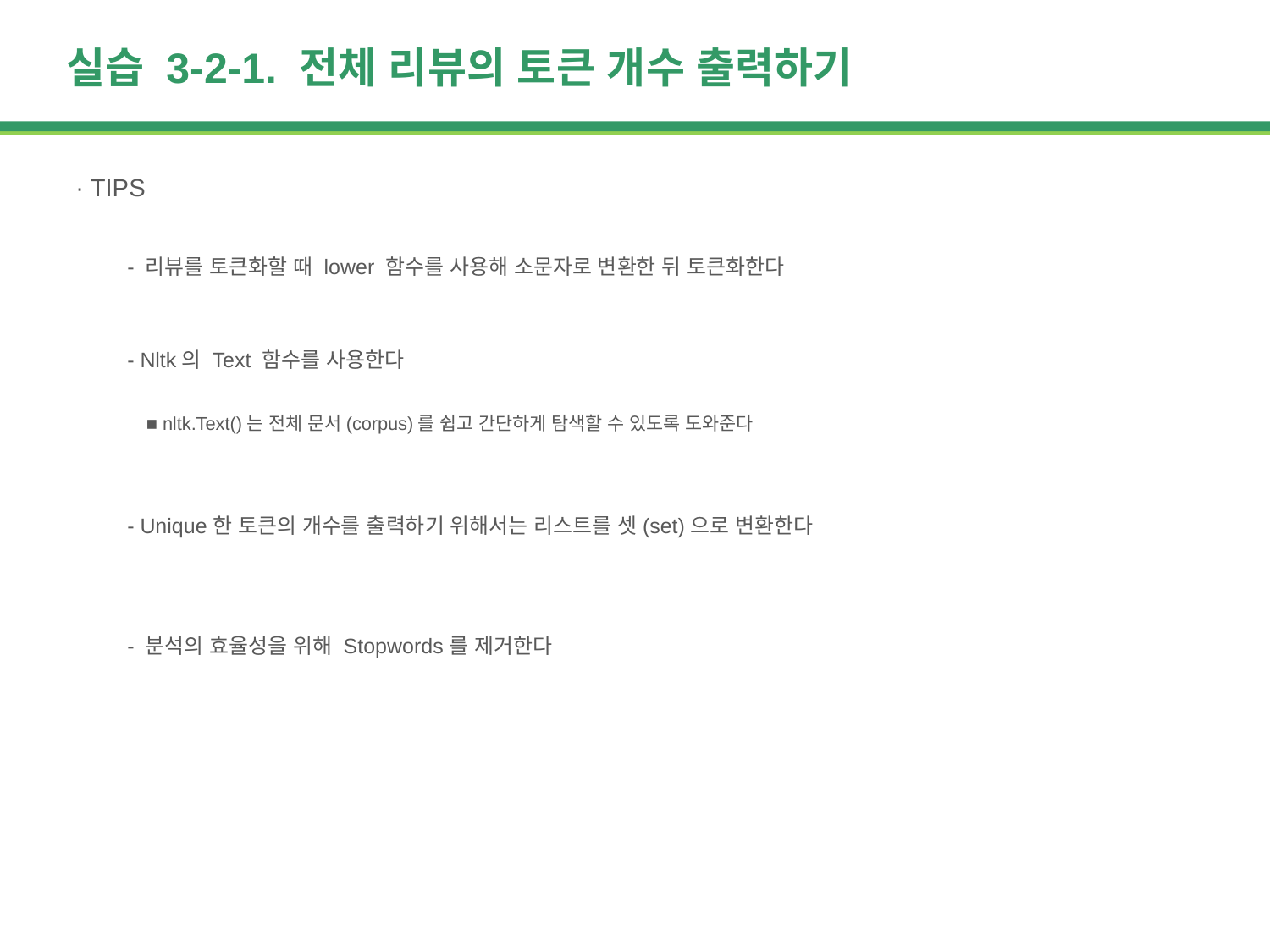

실습 3-2-1. 전체 리뷰의 토큰 개수 출력하기

∙ TIPS
- 리뷰를 토큰화할 때 lower 함수를 사용해 소문자로 변환한 뒤 토큰화한다
- Nltk의 Text 함수를 사용한다
■ nltk.Text()는 전체 문서(corpus)를 쉽고 간단하게 탐색할 수 있도록 도와준다
- Unique한 토큰의 개수를 출력하기 위해서는 리스트를 셋(set)으로 변환한다
- 분석의 효율성을 위해 Stopwords를 제거한다